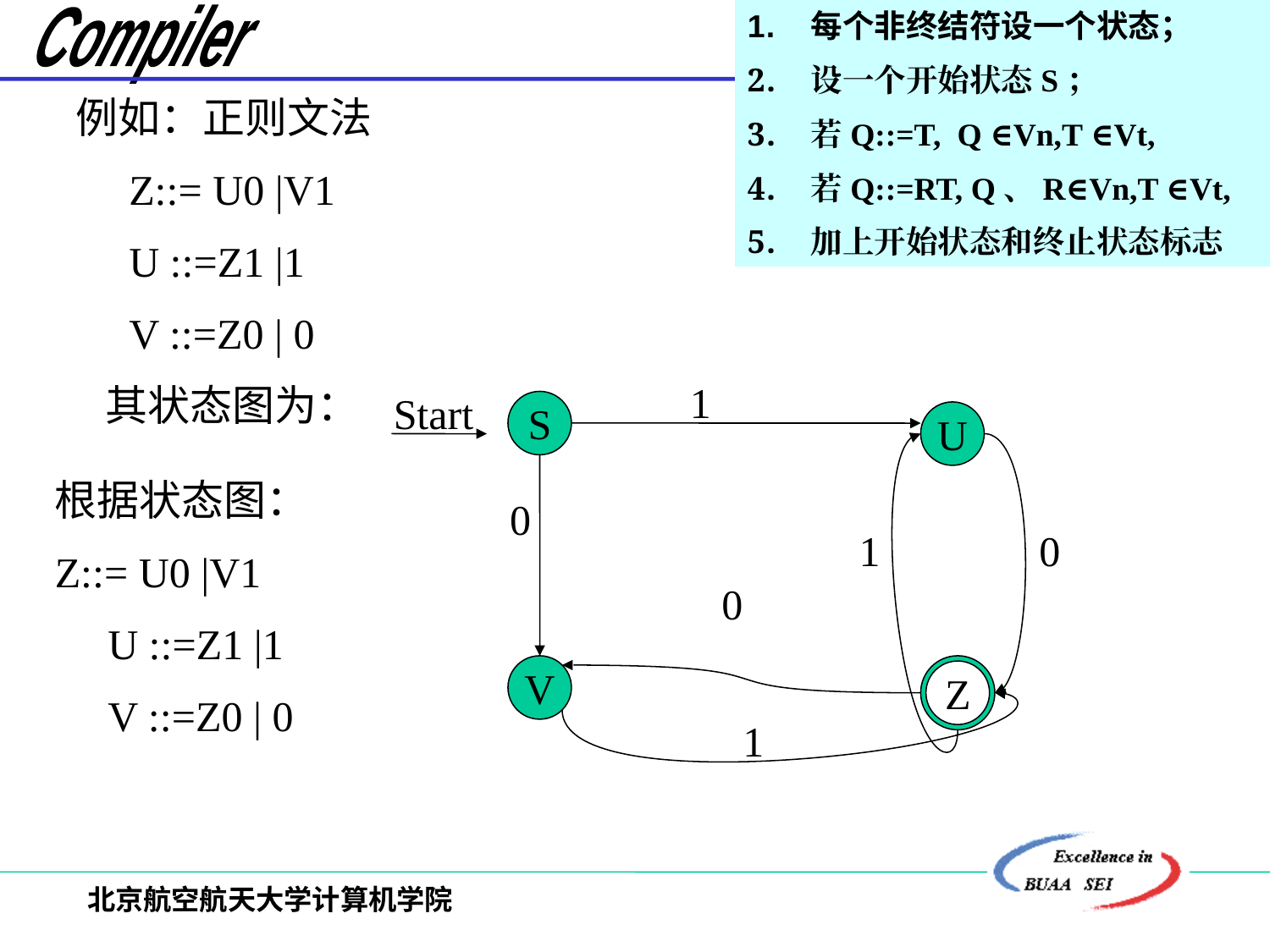

每个非终结符设一个状态；
设一个开始状态S；
若Q::=T,  Q ∈Vn,T ∈Vt,
若Q::=RT, Q、R∈Vn,T ∈Vt,
加上开始状态和终止状态标志
例如：正则文法
     Z::= U0 |V1
     U ::=Z1 |1
     V ::=Z0 | 0
  其状态图为：
1

    Start

S
U
1
0

0
根据状态图：
Z::= U0 |V1
     U ::=Z1 |1
     V ::=Z0 | 0
0
V
Z
1